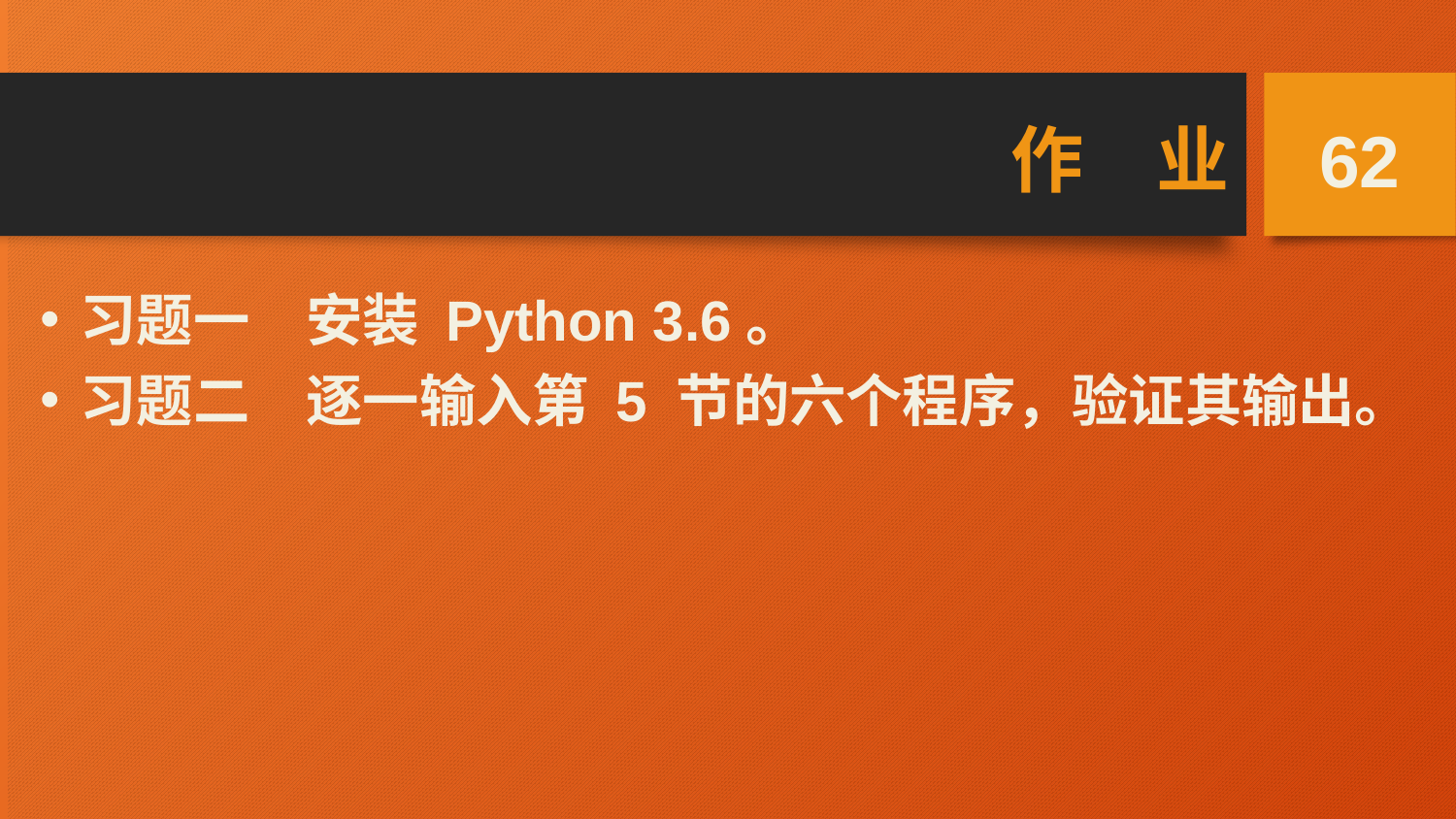

# 作　业
62
习题一　安装 Python 3.6。
习题二　逐一输入第 5 节的六个程序，验证其输出。